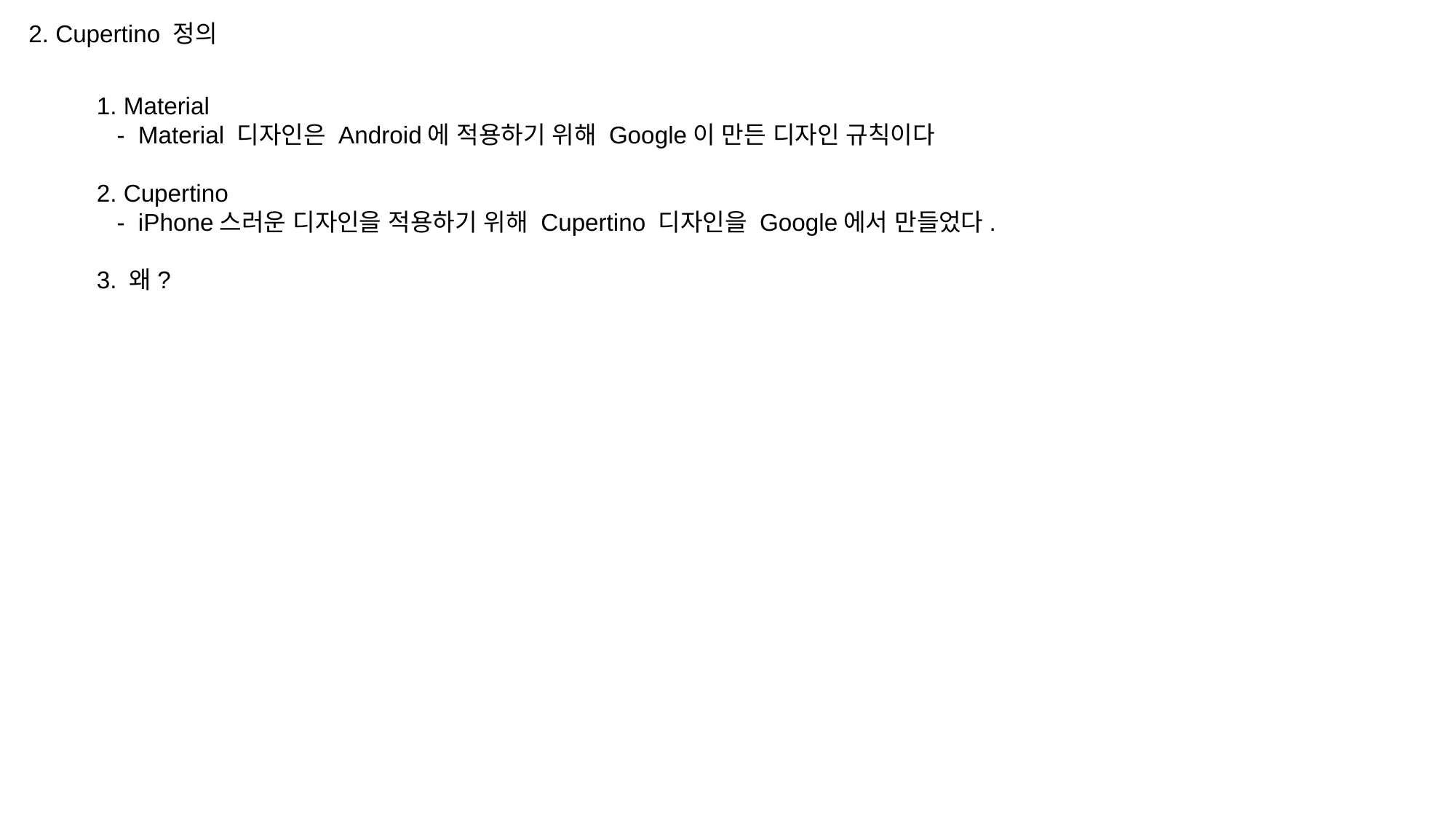

2. Cupertino 정의
1. Material
   -  Material 디자인은 Android에 적용하기 위해 Google이 만든 디자인 규칙이다

2. Cupertino
   -  iPhone스러운 디자인을 적용하기 위해 Cupertino 디자인을 Google에서 만들었다.

3. 왜?